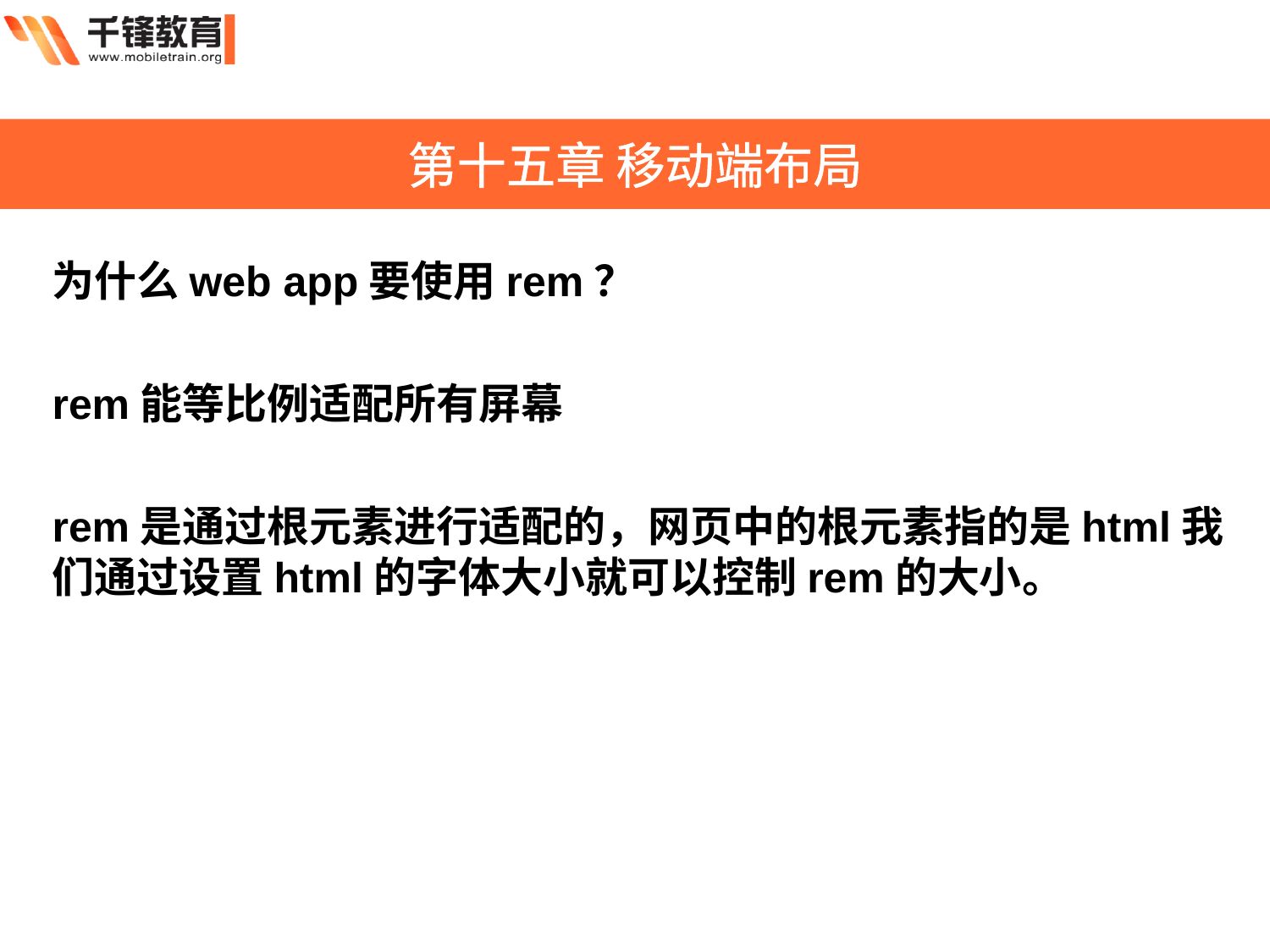

第十五章 移动端布局
为什么web app要使用rem？

rem能等比例适配所有屏幕

rem是通过根元素进行适配的，网页中的根元素指的是html我们通过设置html的字体大小就可以控制rem的大小。